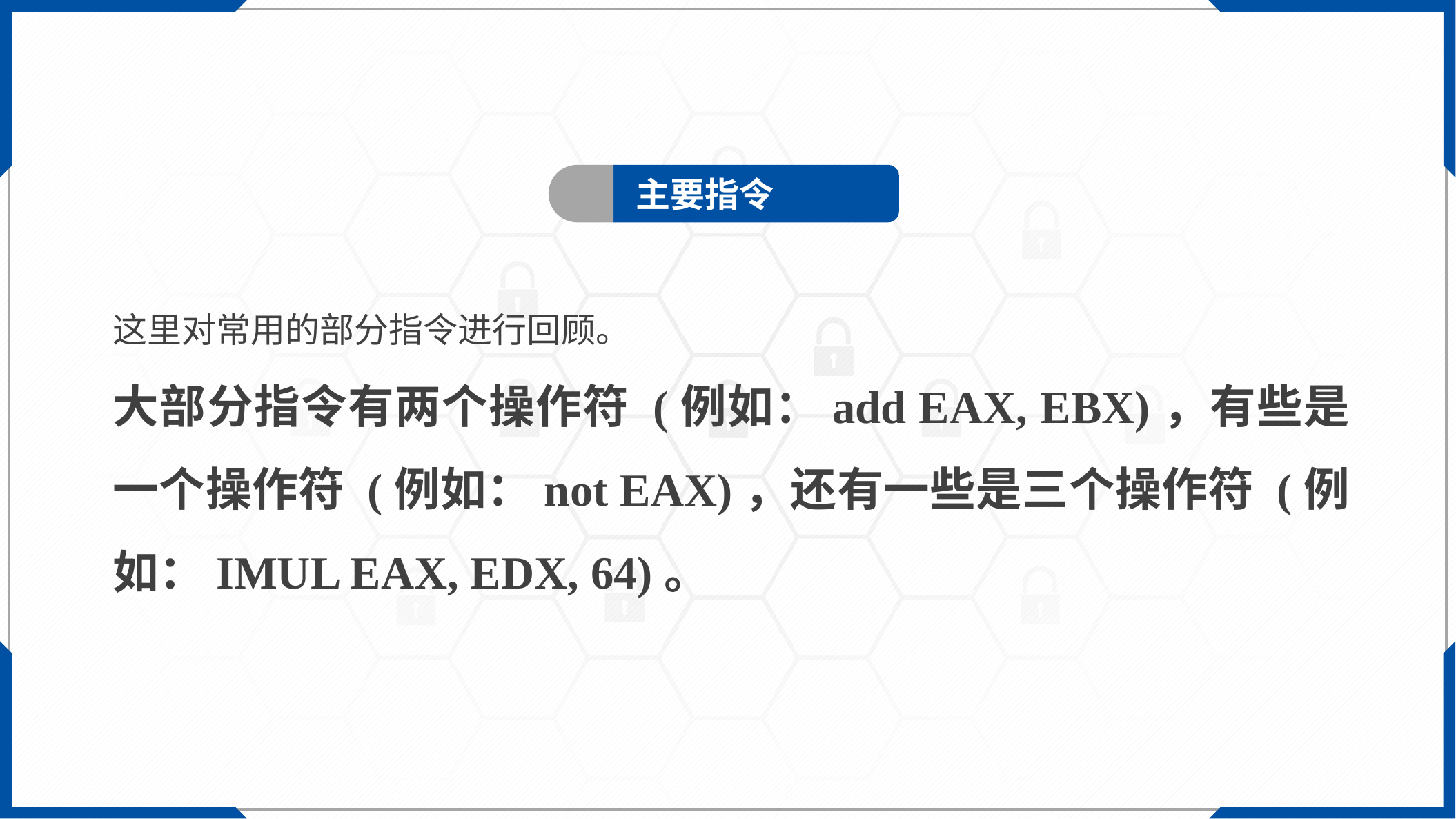

主要指令
这里对常用的部分指令进行回顾。
大部分指令有两个操作符 (例如：add EAX, EBX)，有些是一个操作符 (例如：not EAX)，还有一些是三个操作符 (例如：IMUL EAX, EDX, 64)。